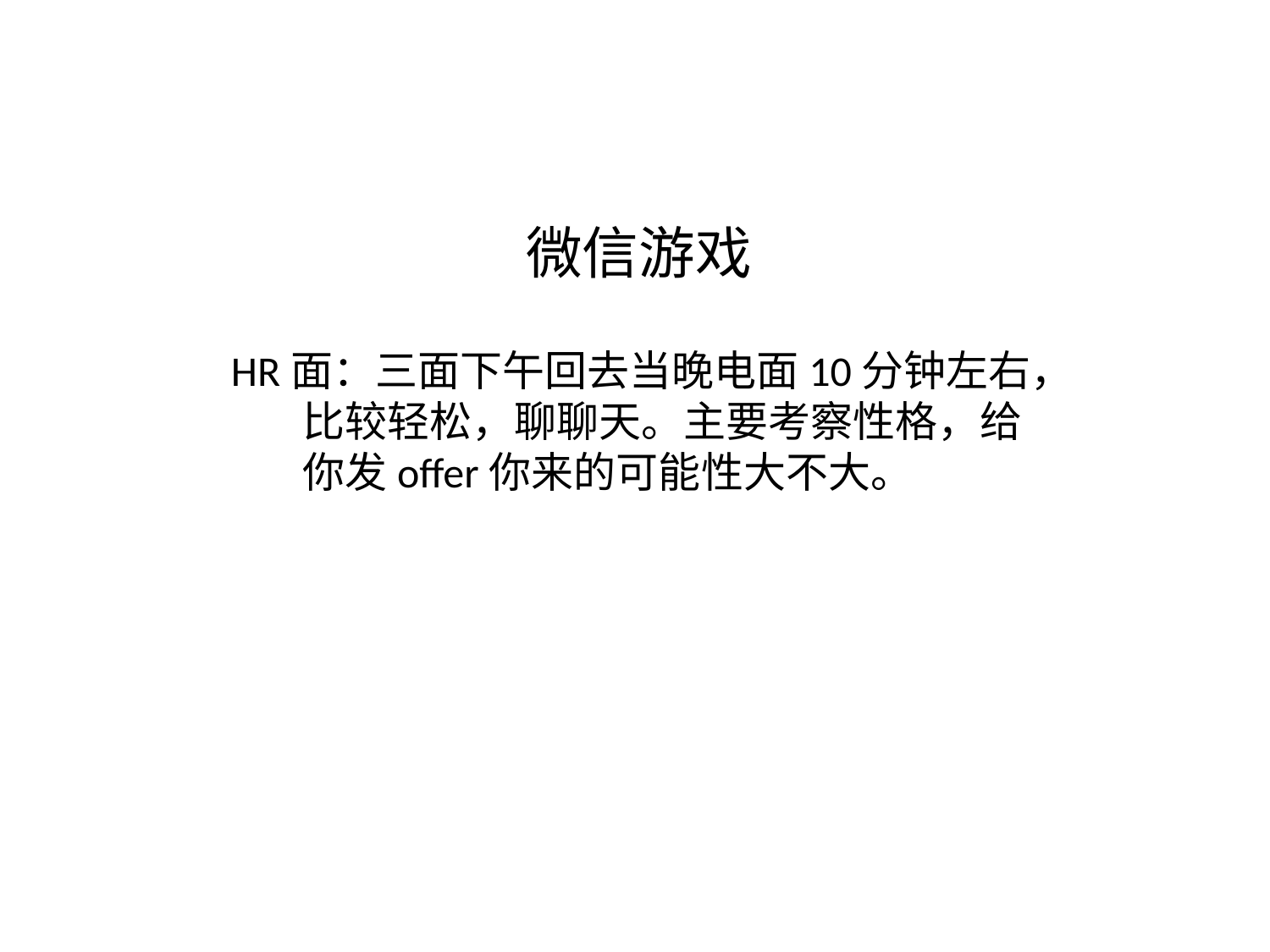

# 微信游戏
HR面：三面下午回去当晚电面10分钟左右，比较轻松，聊聊天。主要考察性格，给你发offer你来的可能性大不大。